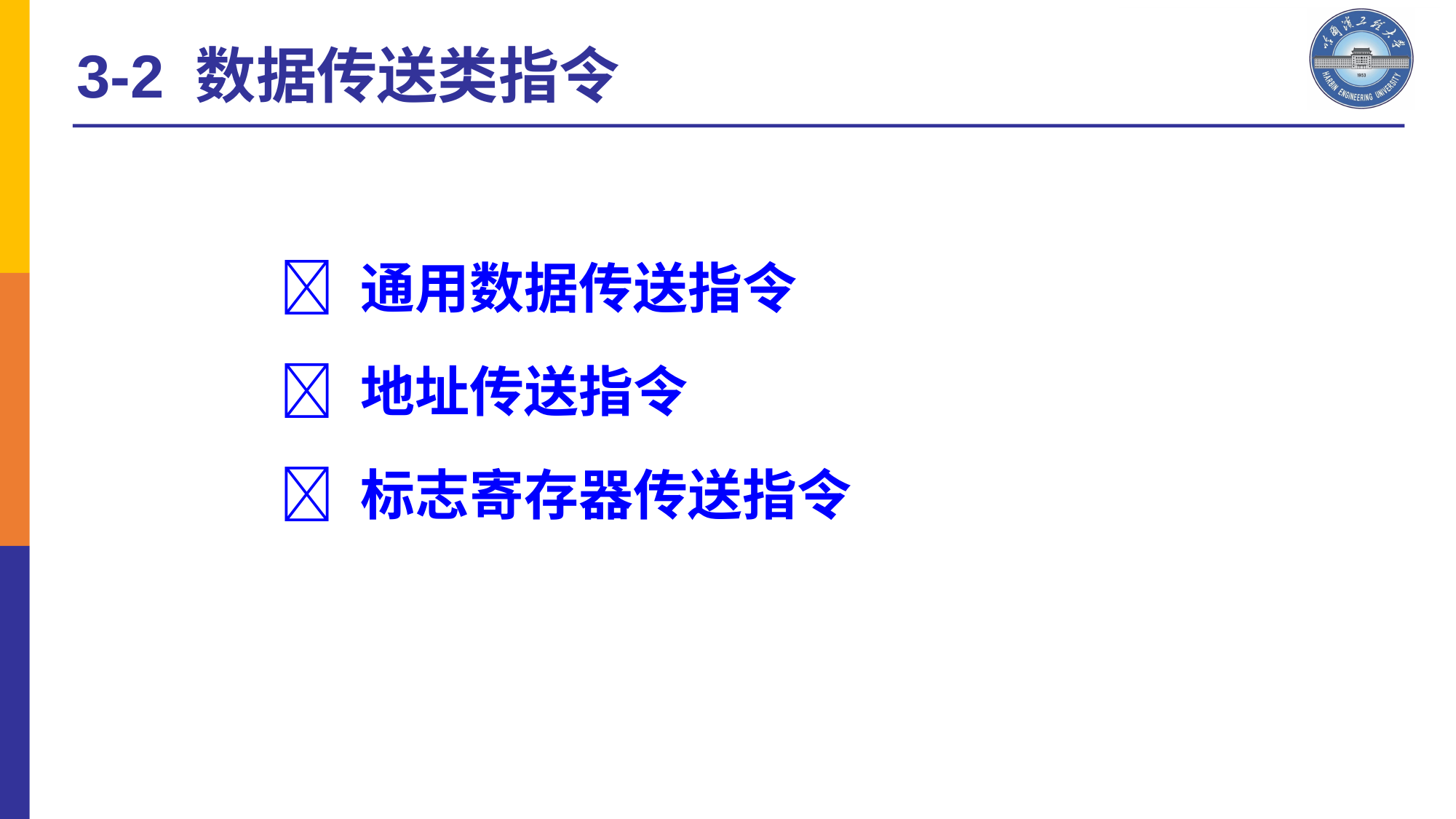

3-2 数据传送类指令
• 通用数据传送指令
• 地址传送指令
• 标志寄存器传送指令